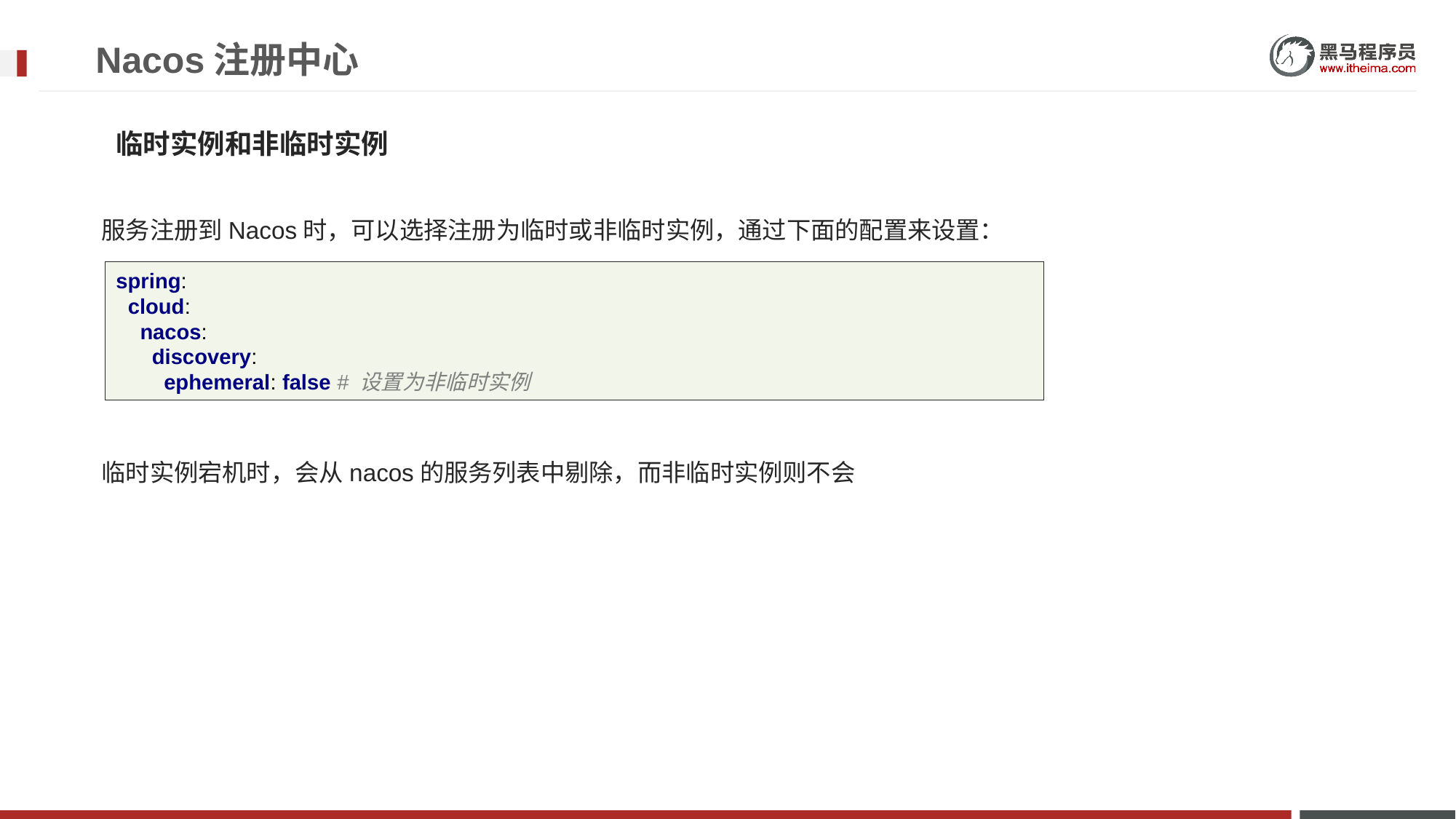

# Nacos注册中心
临时实例和非临时实例
服务注册到Nacos时，可以选择注册为临时或非临时实例，通过下面的配置来设置：

临时实例宕机时，会从nacos的服务列表中剔除，而非临时实例则不会
spring:
  cloud:
    nacos:
      discovery:
        ephemeral: false # 设置为非临时实例